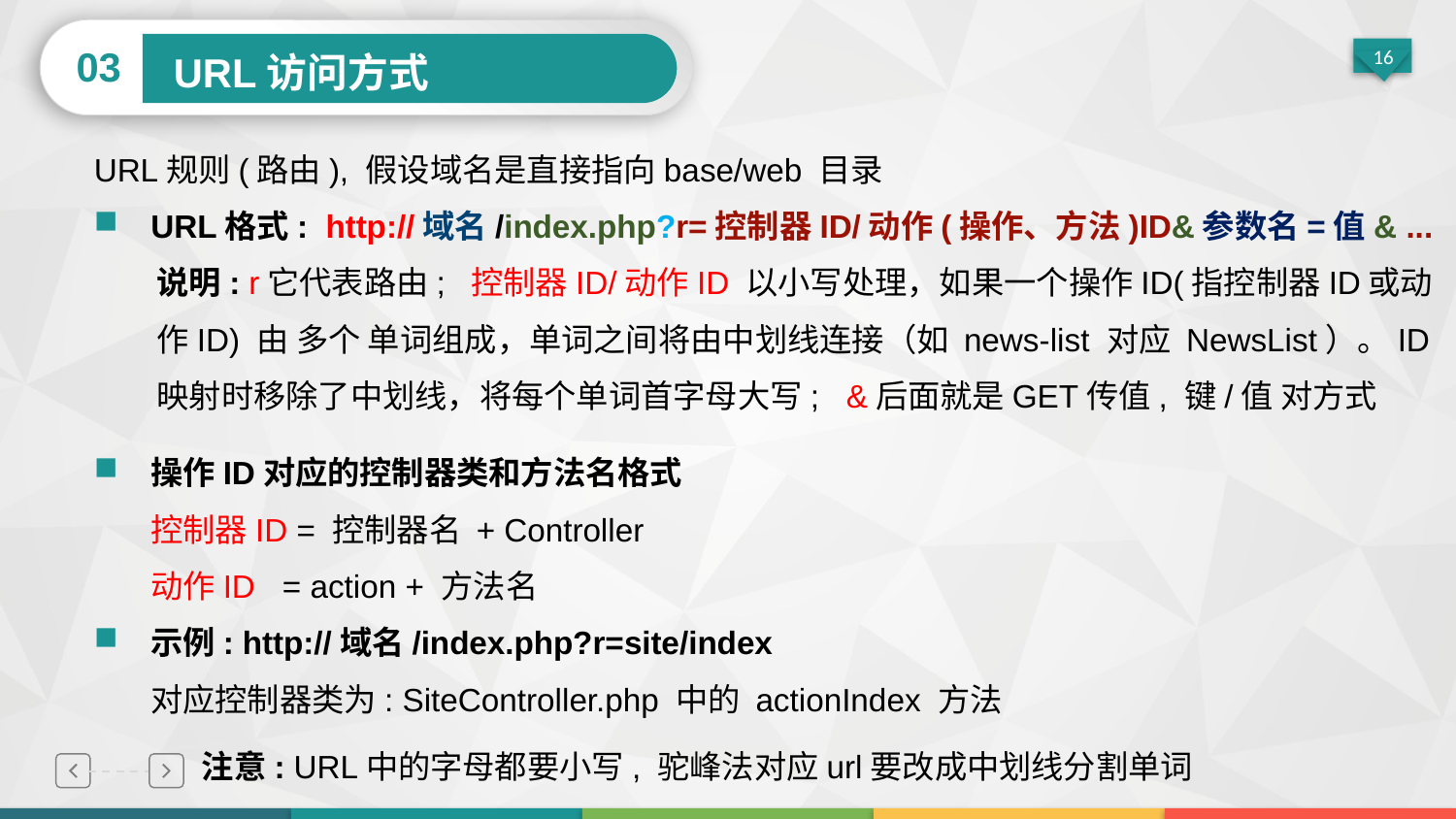

03
URL访问方式
URL规则(路由), 假设域名是直接指向base/web 目录
URL格式:  http://域名/index.php?r=控制器ID/动作(操作、方法)ID&参数名=值& ...
说明: r它代表路由;  控制器ID/动作ID 以小写处理，如果一个操作ID(指控制器ID或动作ID) 由 多个 单词组成，单词之间将由中划线连接（如 news-list 对应 NewsList）。ID 映射时移除了中划线，将每个单词首字母大写;   &后面就是GET传值, 键/值 对方式
操作ID对应的控制器类和方法名格式
控制器ID = 控制器名 + Controller
动作ID   = action + 方法名
示例: http://域名/index.php?r=site/index
对应控制器类为: SiteController.php 中的 actionIndex 方法

注意: URL中的字母都要小写, 驼峰法对应url要改成中划线分割单词